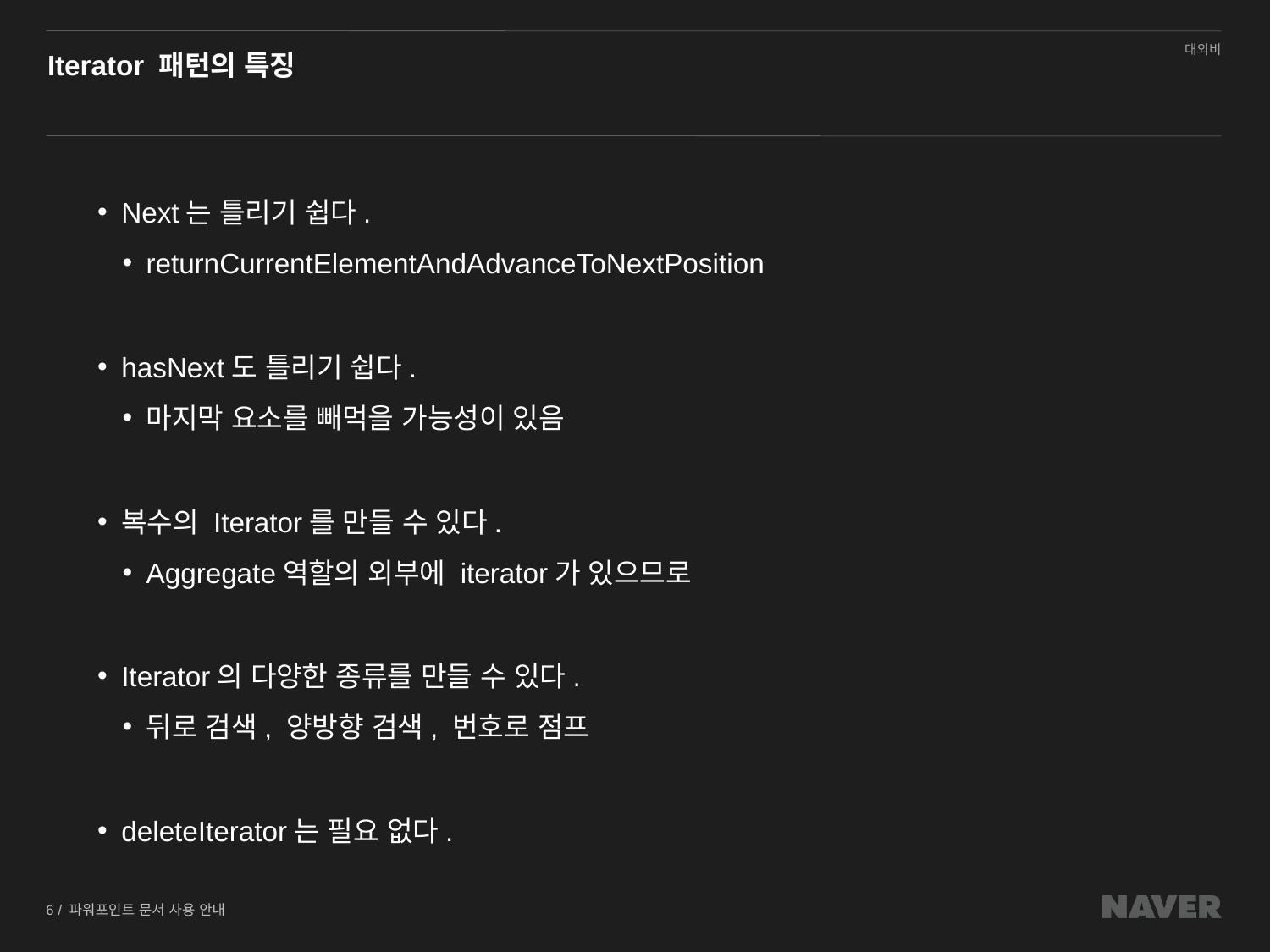

# Iterator 패턴의 특징
Next는 틀리기 쉽다.
returnCurrentElementAndAdvanceToNextPosition

hasNext도 틀리기 쉽다.
마지막 요소를 빼먹을 가능성이 있음

복수의 Iterator를 만들 수 있다.
Aggregate역할의 외부에 iterator가 있으므로

Iterator의 다양한 종류를 만들 수 있다.
뒤로 검색, 양방향 검색, 번호로 점프

deleteIterator는 필요 없다.